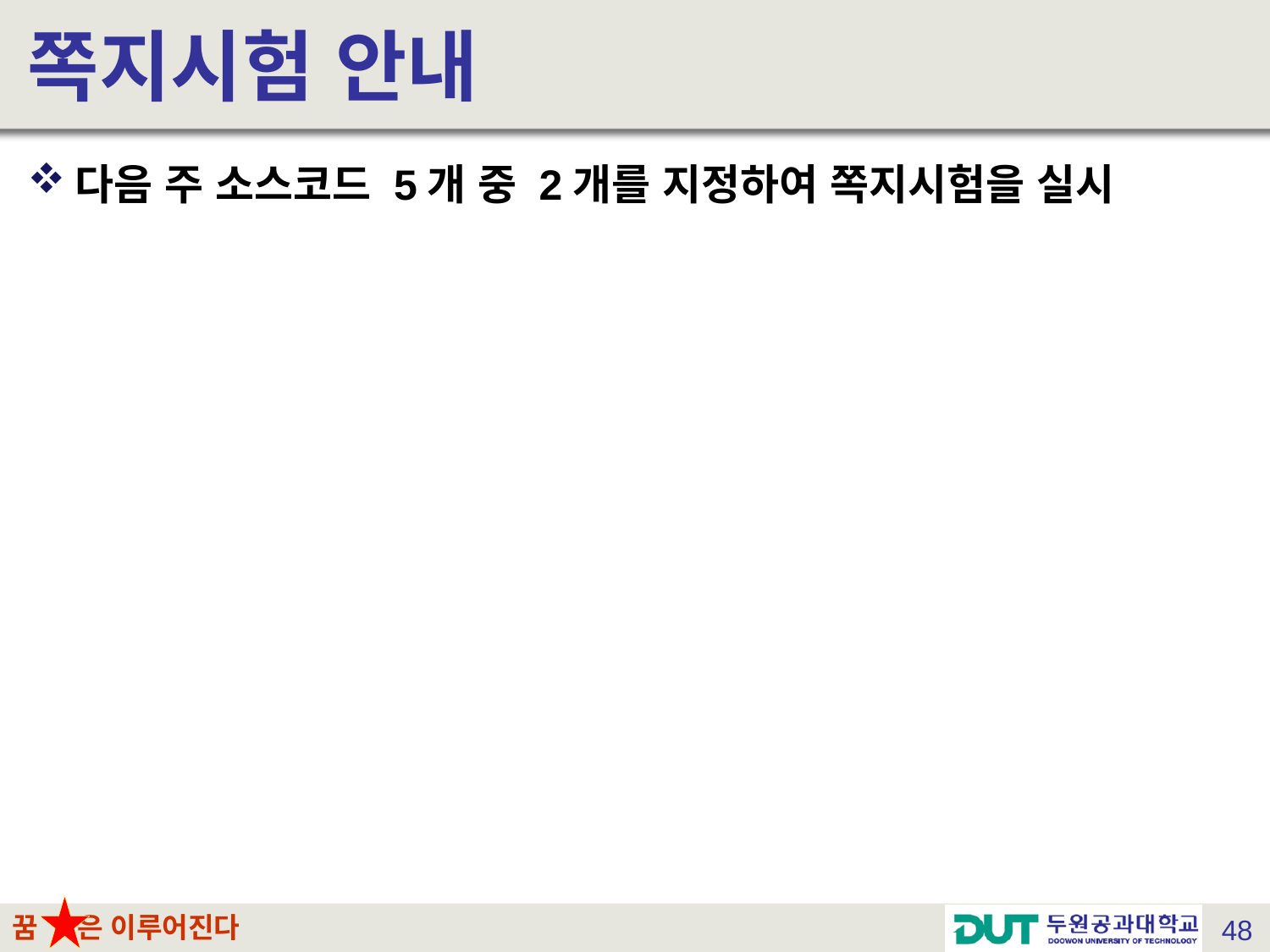

# 쪽지시험 안내
다음 주 소스코드 5개 중 2개를 지정하여 쪽지시험을 실시